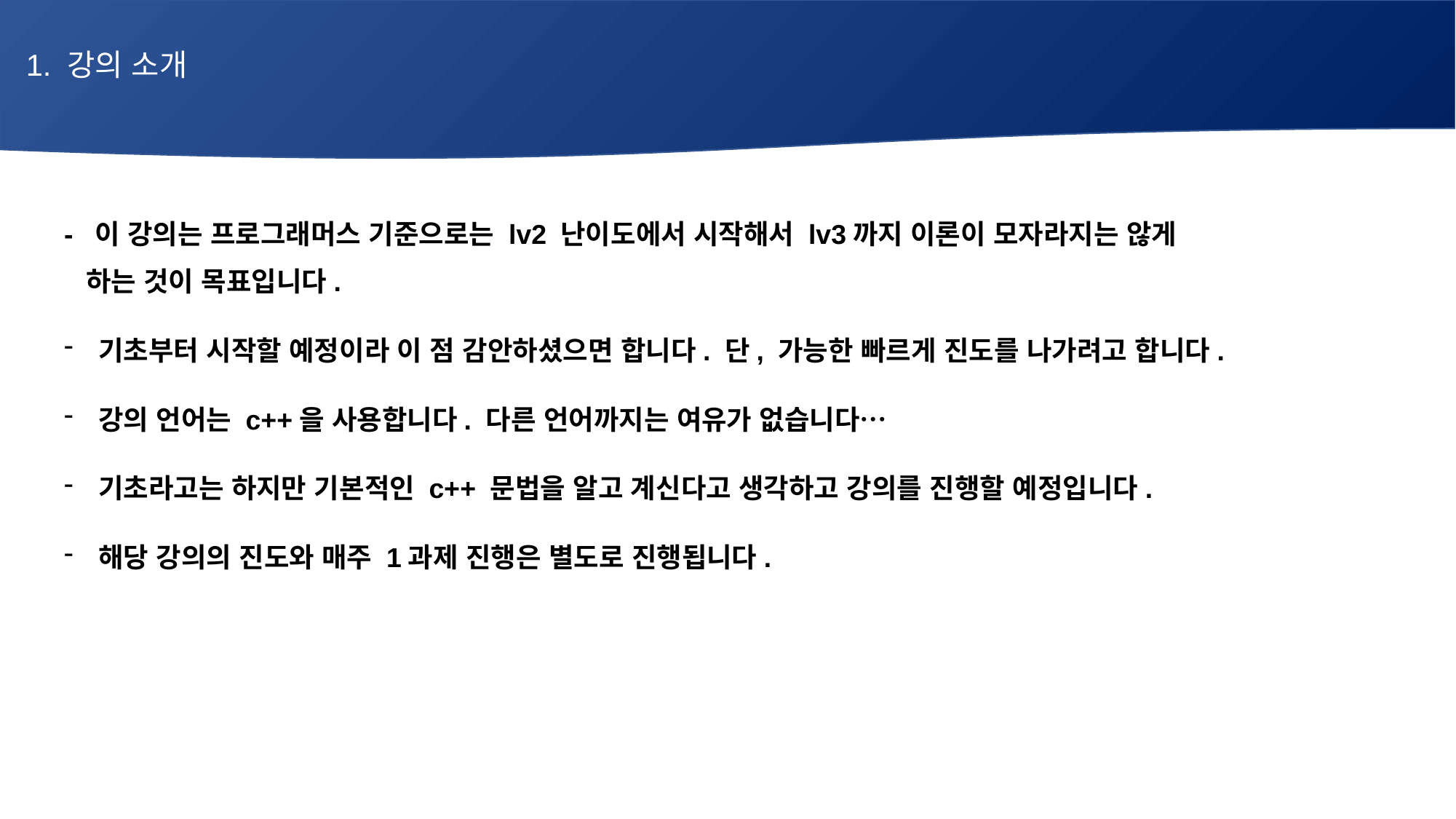

1. 강의 소개
# 매주 1 과제 LV2
-  이 강의는 프로그래머스 기준으로는 lv2 난이도에서 시작해서 lv3까지 이론이 모자라지는 않게
  하는 것이 목표입니다.

기초부터 시작할 예정이라 이 점 감안하셨으면 합니다. 단, 가능한 빠르게 진도를 나가려고 합니다.

강의 언어는 c++을 사용합니다. 다른 언어까지는 여유가 없습니다…

기초라고는 하지만 기본적인 c++ 문법을 알고 계신다고 생각하고 강의를 진행할 예정입니다.

해당 강의의 진도와 매주 1과제 진행은 별도로 진행됩니다.